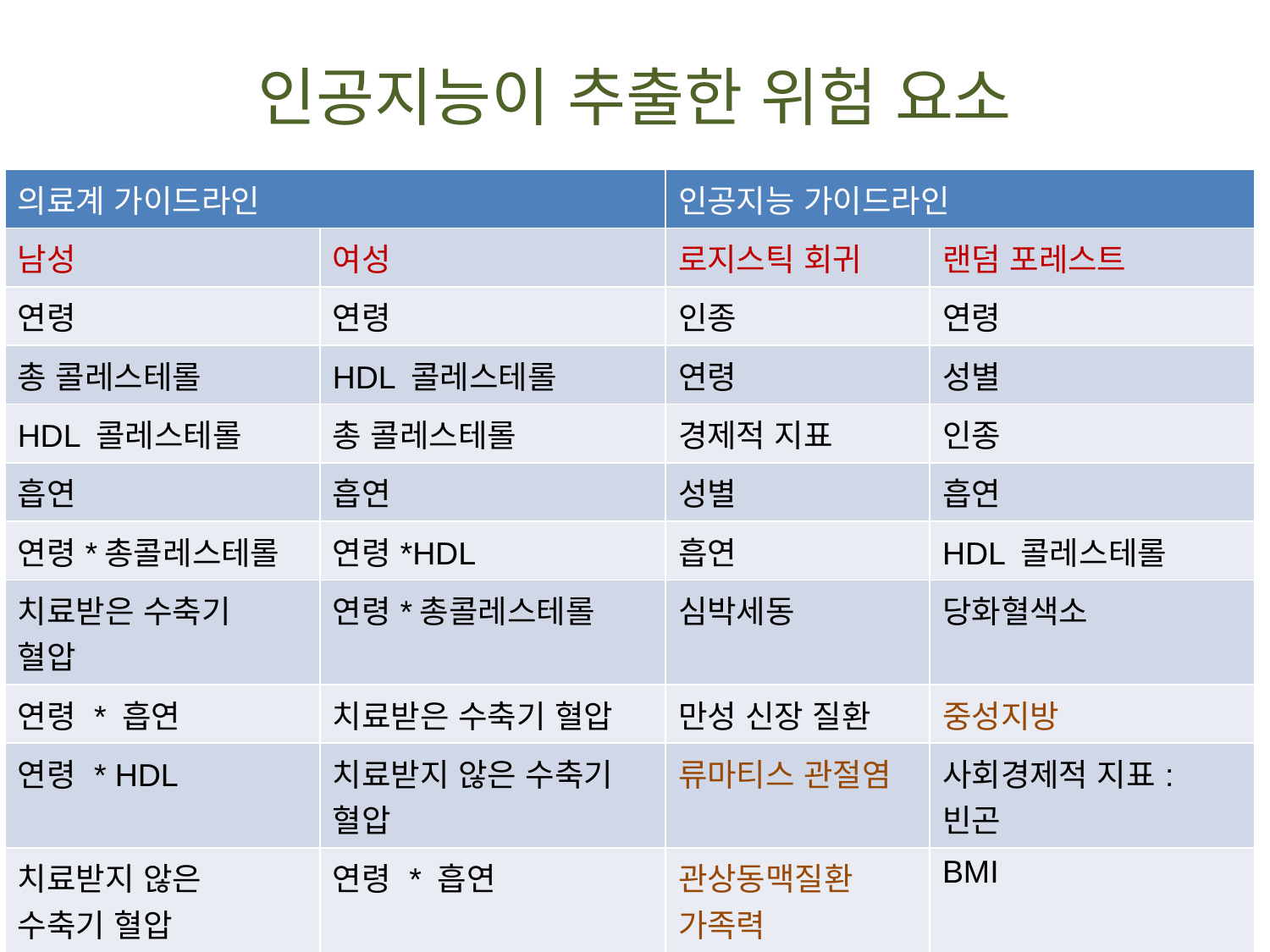

# 인공지능이 추출한 위험 요소
| 의료계 가이드라인 |  | 인공지능 가이드라인 |  |
| --- | --- | --- | --- |
| 남성 | 여성 | 로지스틱 회귀 | 랜덤 포레스트 |
| 연령 | 연령 | 인종 | 연령 |
| 총 콜레스테롤 | HDL 콜레스테롤 | 연령 | 성별 |
| HDL 콜레스테롤 | 총 콜레스테롤 | 경제적 지표 | 인종 |
| 흡연 | 흡연 | 성별 | 흡연 |
| 연령\*총콜레스테롤 | 연령\*HDL | 흡연 | HDL 콜레스테롤 |
| 치료받은 수축기 혈압 | 연령\*총콜레스테롤 | 심박세동 | 당화혈색소 |
| 연령 \* 흡연 | 치료받은 수축기 혈압 | 만성 신장 질환 | 중성지방 |
| 연령 \* HDL | 치료받지 않은 수축기 혈압 | 류마티스 관절염 | 사회경제적 지표: 빈곤 |
| 치료받지 않은 수축기 혈압 | 연령 \* 흡연 | 관상동맥질환 가족력 | BMI |
| 당뇨병 | 당뇨병 | 반성 폐쇄성 폐질환 | 총콜레스테롤 |